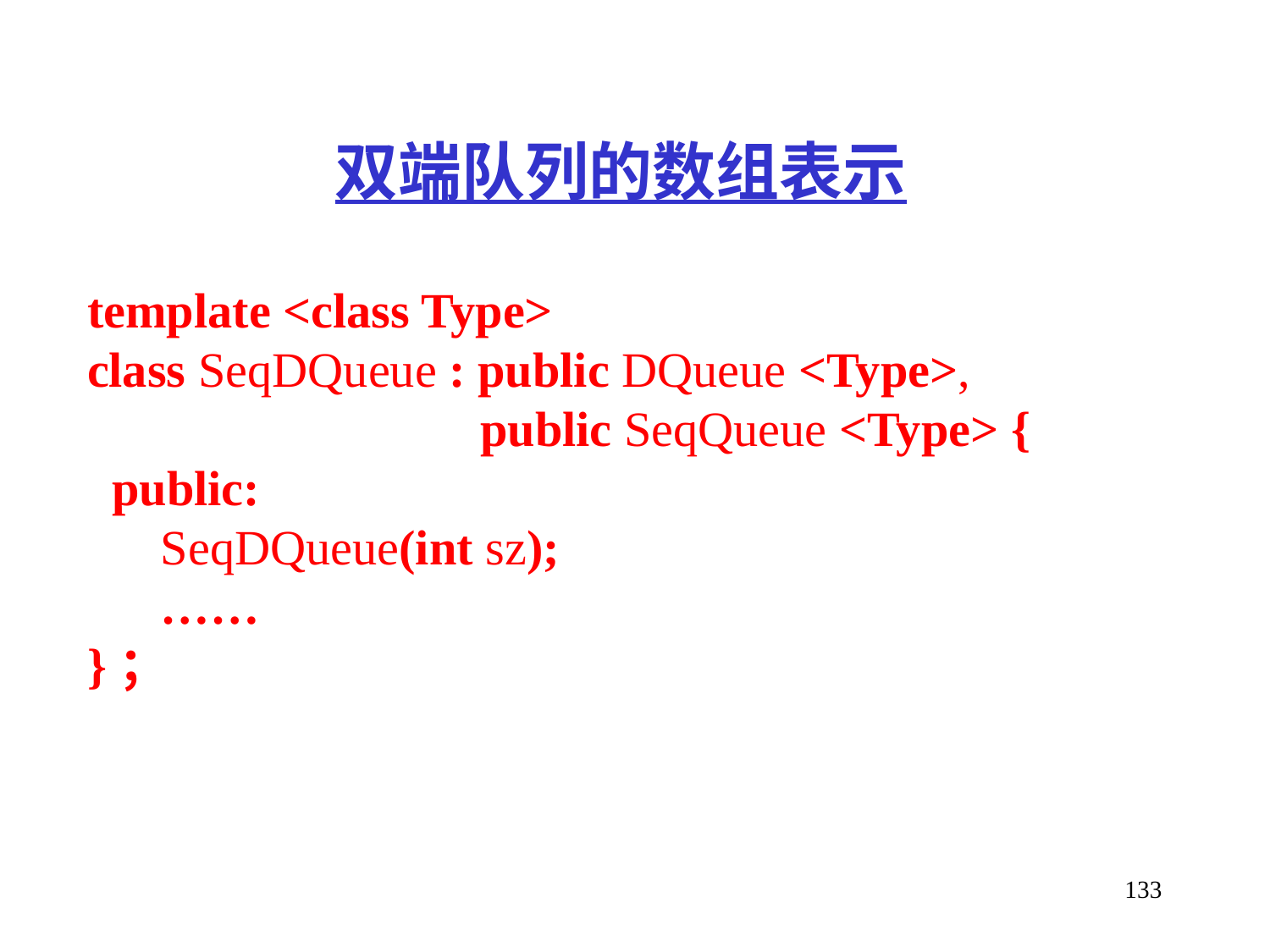

双端队列的数组表示
template <class Type>
class SeqDQueue : public DQueue <Type>,
                                public SeqQueue <Type> {
  public:
      SeqDQueue(int sz);
      ……
}；
133